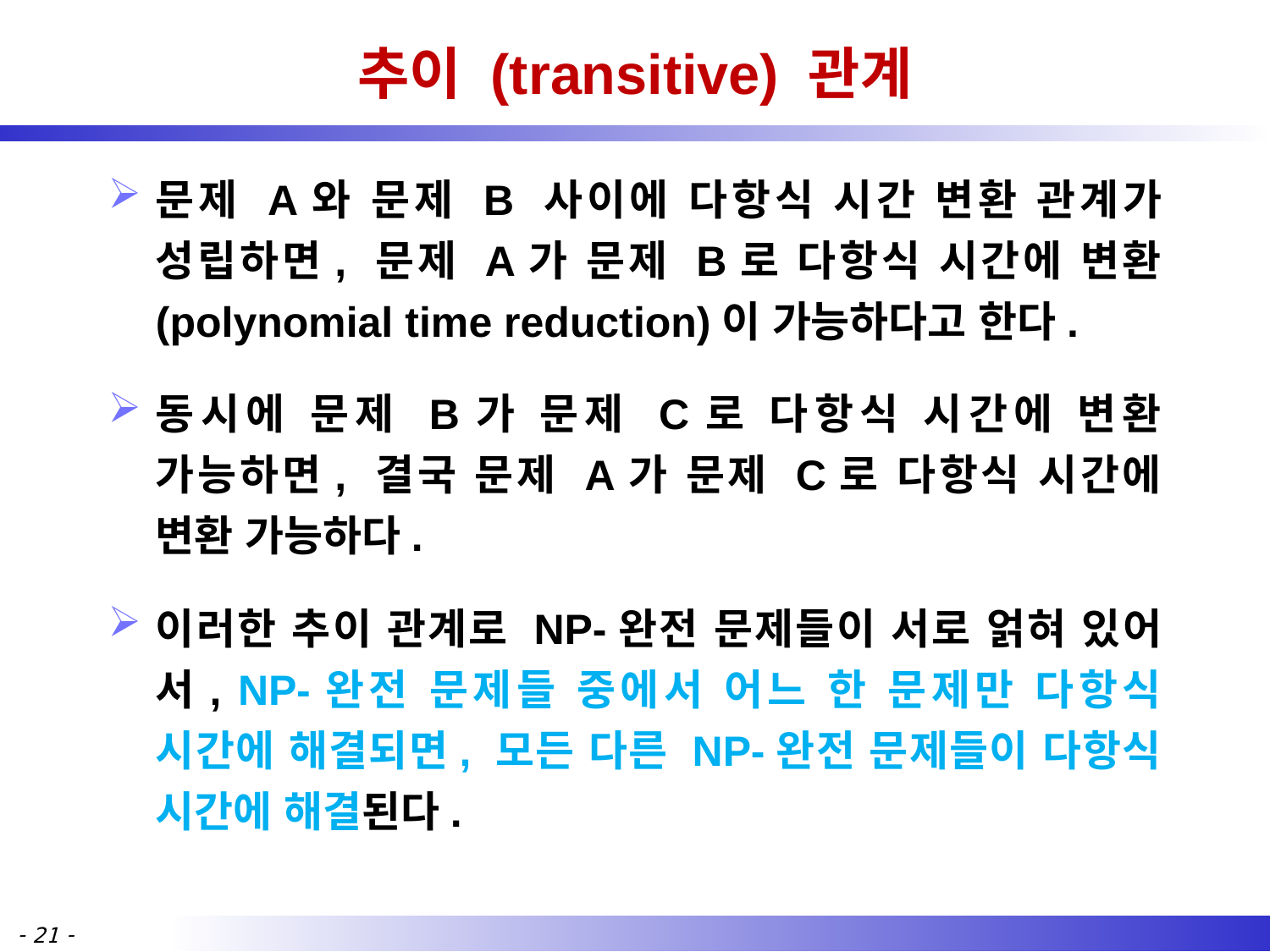

# 추이 (transitive) 관계
문제 A와 문제 B 사이에 다항식 시간 변환 관계가 성립하면, 문제 A가 문제 B로 다항식 시간에 변환 (polynomial time reduction)이 가능하다고 한다.
동시에 문제 B가 문제 C로 다항식 시간에 변환 가능하면, 결국 문제 A가 문제 C로 다항식 시간에 변환 가능하다.
이러한 추이 관계로 NP-완전 문제들이 서로 얽혀 있어서, NP-완전 문제들 중에서 어느 한 문제만 다항식 시간에 해결되면, 모든 다른 NP-완전 문제들이 다항식 시간에 해결된다.
- 21 -